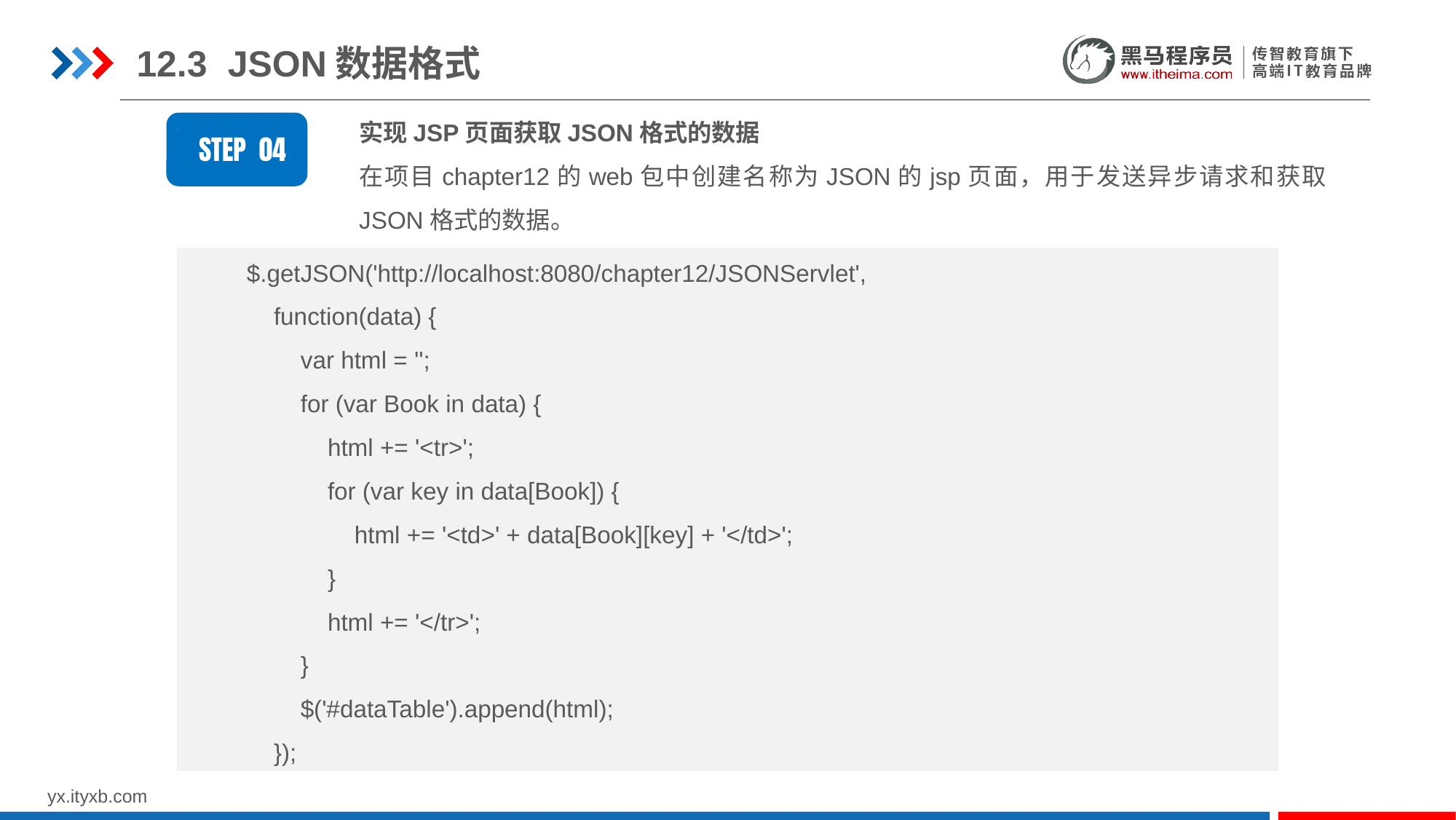

12.3  JSON数据格式
实现JSP页面获取JSON格式的数据
在项目chapter12的web包中创建名称为JSON的jsp页面，用于发送异步请求和获取JSON格式的数据。

STEP  04
$.getJSON('http://localhost:8080/chapter12/JSONServlet',
    function(data) {
        var html = '';
        for (var Book in data) {
            html += '<tr>';
            for (var key in data[Book]) {
                html += '<td>' + data[Book][key] + '</td>';
            }
            html += '</tr>';
        }
        $('#dataTable').append(html);
    });